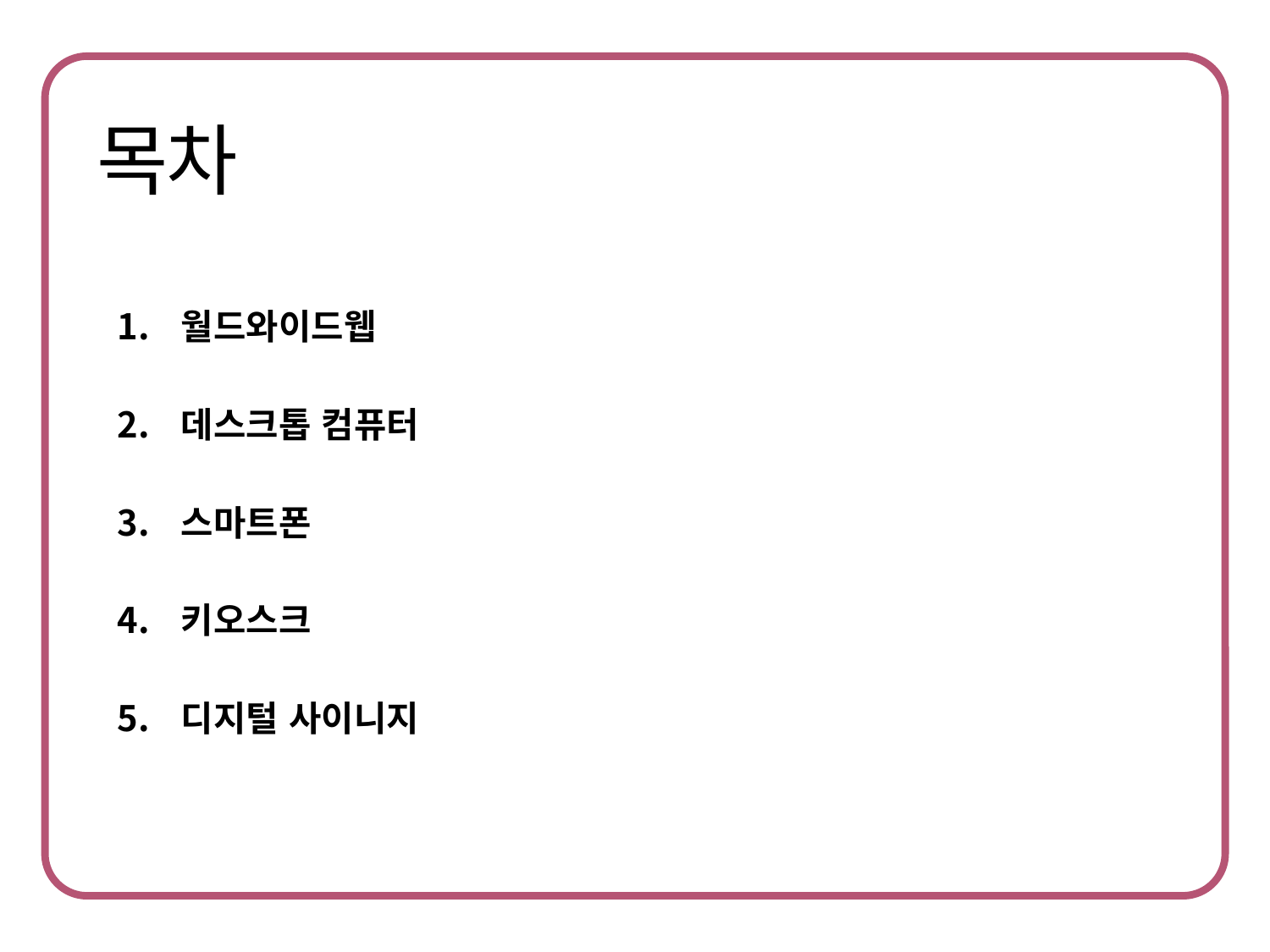

월드와이드웹
데스크톱 컴퓨터
스마트폰
키오스크
디지털 사이니지